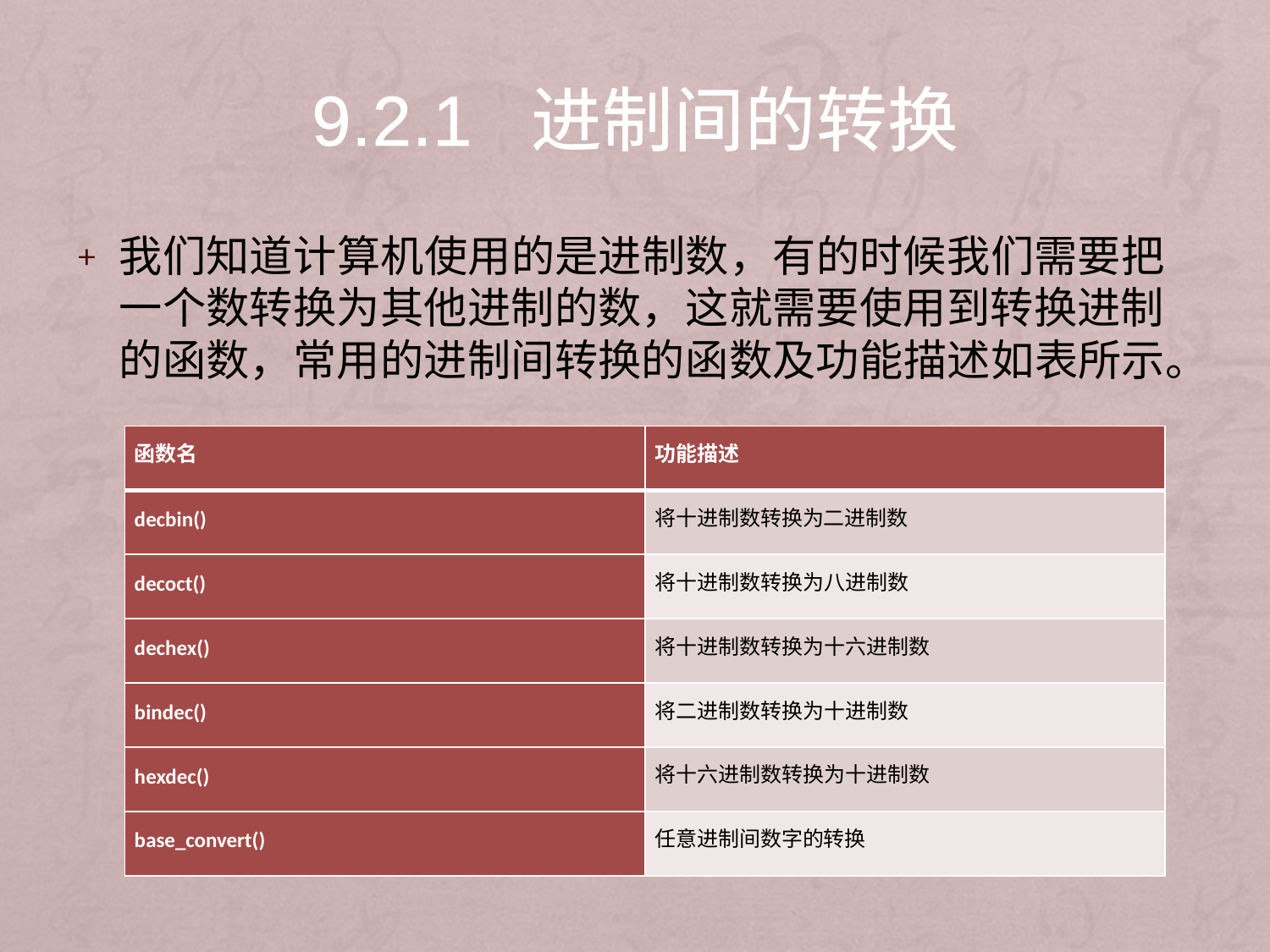

# 9.2.1  进制间的转换
我们知道计算机使用的是进制数，有的时候我们需要把一个数转换为其他进制的数，这就需要使用到转换进制的函数，常用的进制间转换的函数及功能描述如表所示。
| 函数名 | 功能描述 |
| --- | --- |
| decbin() | 将十进制数转换为二进制数 |
| decoct() | 将十进制数转换为八进制数 |
| dechex() | 将十进制数转换为十六进制数 |
| bindec() | 将二进制数转换为十进制数 |
| hexdec() | 将十六进制数转换为十进制数 |
| base\_convert() | 任意进制间数字的转换 |